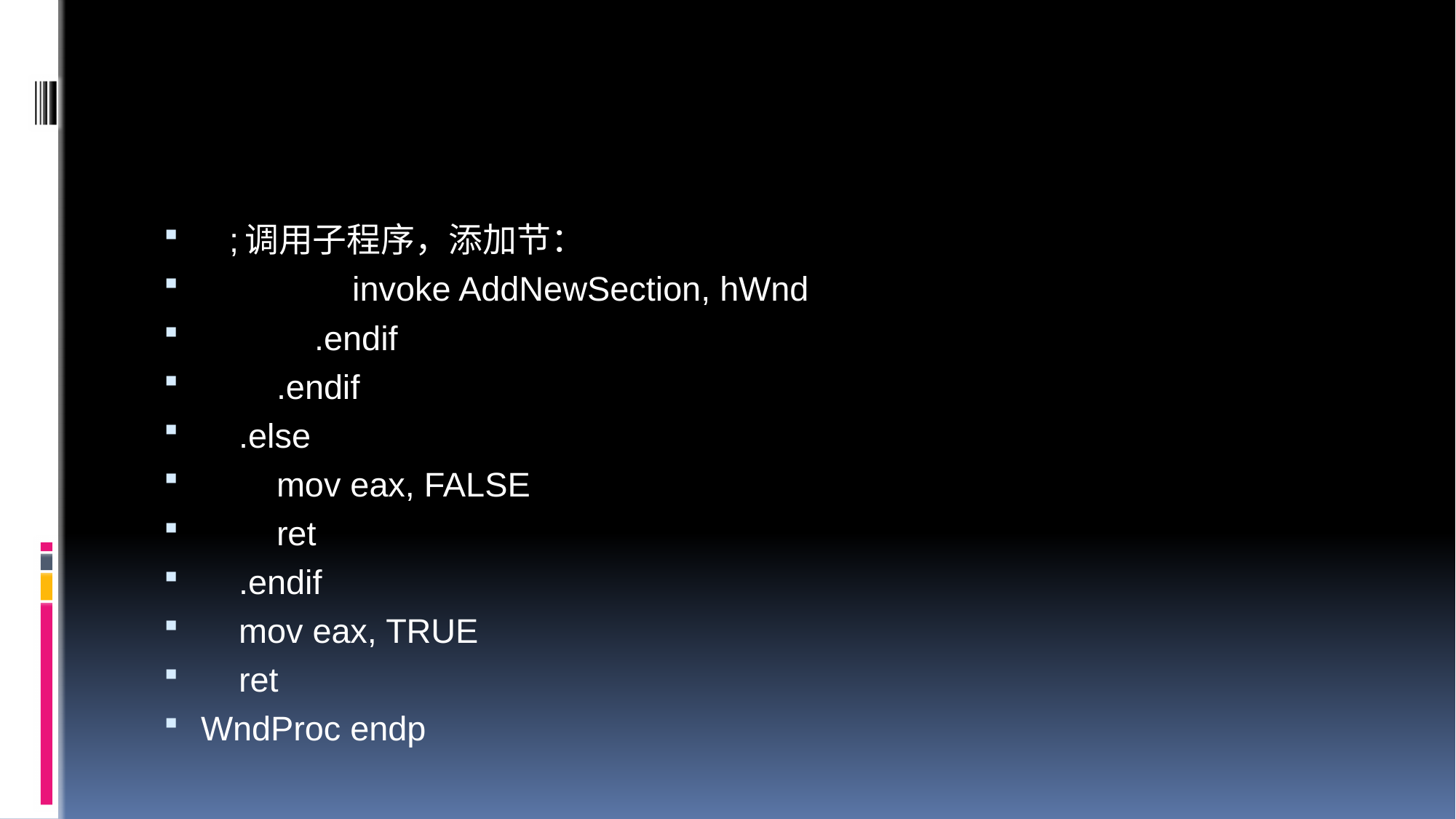

#
   ;调用子程序，添加节：
                invoke AddNewSection, hWnd
            .endif
        .endif
    .else
        mov eax, FALSE
        ret
    .endif
    mov eax, TRUE
    ret
WndProc endp